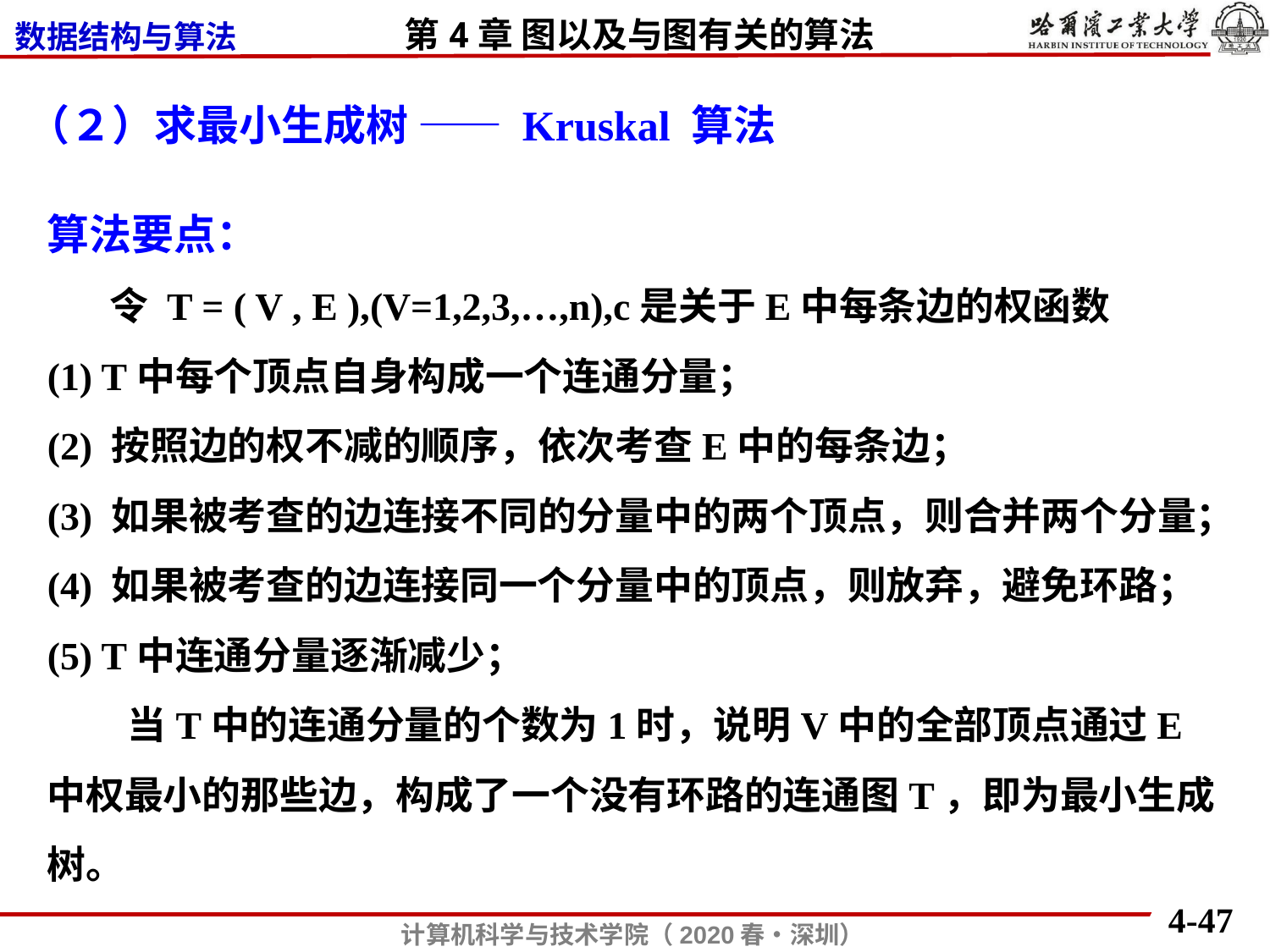

（２）求最小生成树 —— Kruskal 算法
算法要点：
      令 T = ( V , E ),(V=1,2,3,…,n),c是关于E中每条边的权函数
(1) T中每个顶点自身构成一个连通分量；
(2) 按照边的权不减的顺序，依次考查E中的每条边；
(3) 如果被考查的边连接不同的分量中的两个顶点，则合并两个分量；
(4) 如果被考查的边连接同一个分量中的顶点，则放弃，避免环路；
(5) T中连通分量逐渐减少；
        当T中的连通分量的个数为1时，说明V中的全部顶点通过E中权最小的那些边，构成了一个没有环路的连通图T，即为最小生成树。